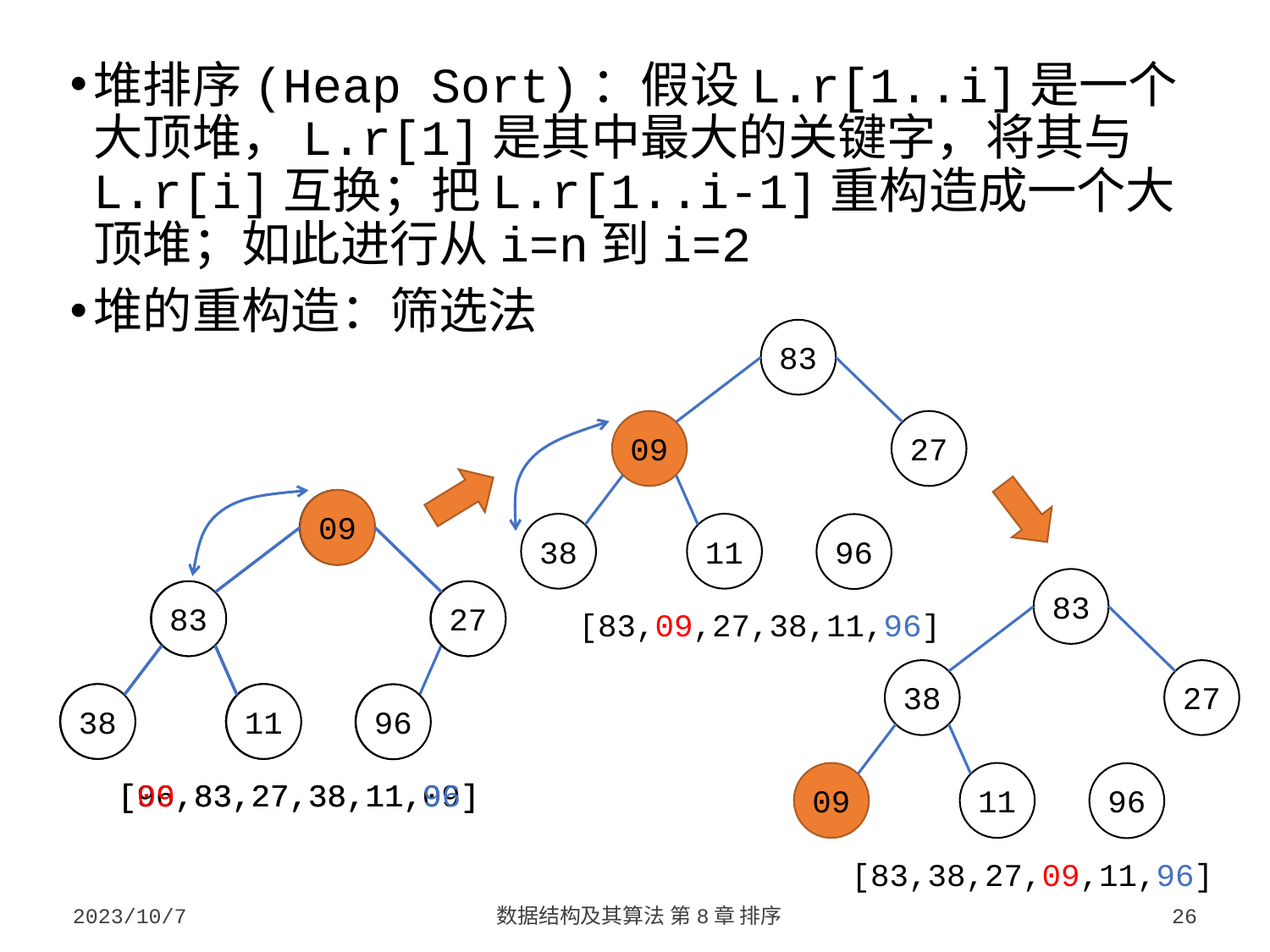

堆排序(Heap Sort)：假设L.r[1..i]是一个大顶堆，L.r[1]是其中最大的关键字，将其与L.r[i]互换；把L.r[1..i-1]重构造成一个大顶堆；如此进行从i=n到i=2
堆的重构造：筛选法

83

09

27

38

11

96
[83,09,27,38,11,96]

96

83

27

38

11

09
[96,83,27,38,11,09]

09

83

27

38

11

96
[09,83,27,38,11,96]

83

38

27

09

11

96
[83,38,27,09,11,96]
2023/10/7
数据结构及其算法 第8章 排序
26